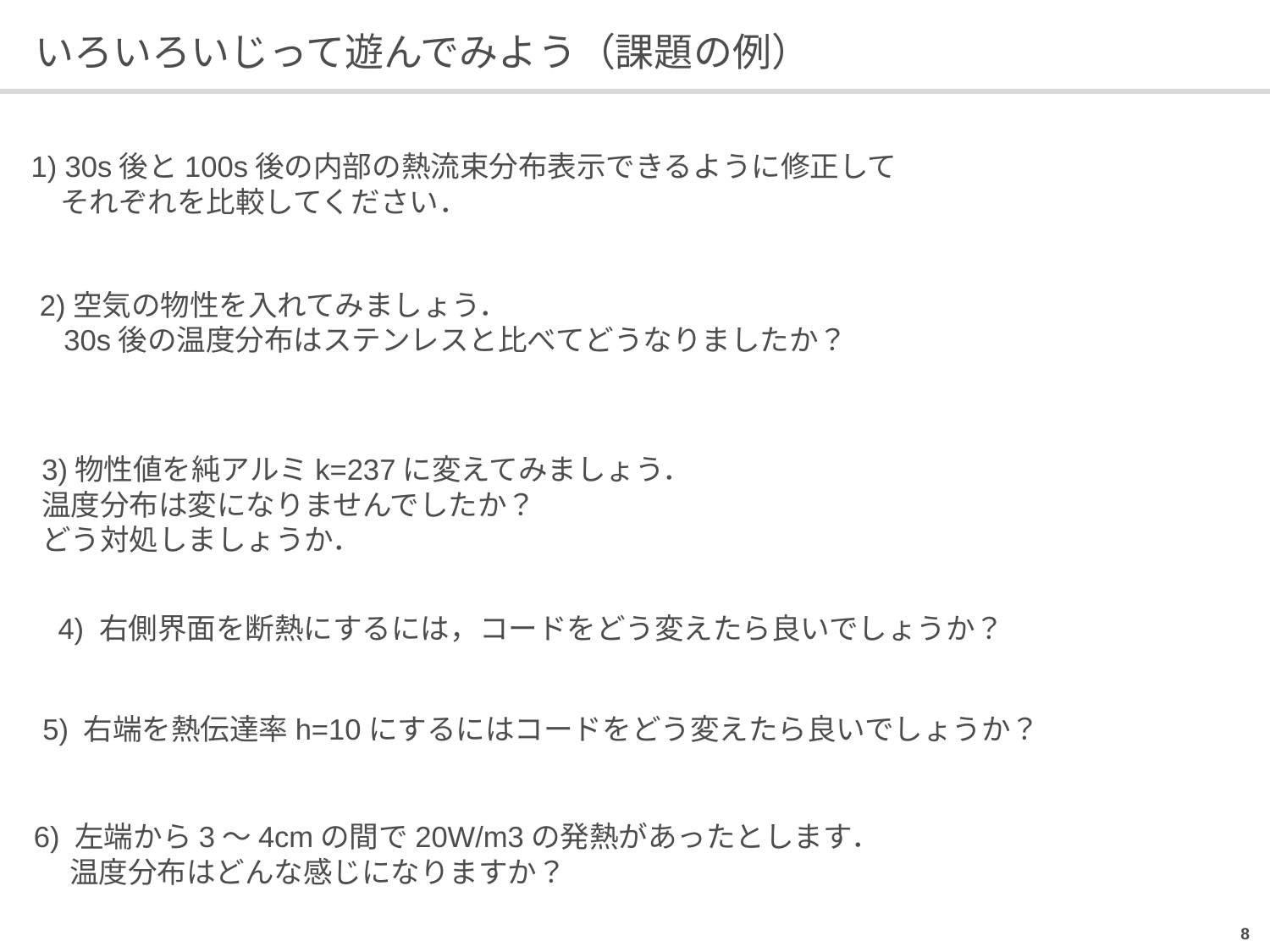

# いろいろいじって遊んでみよう（課題の例）
1) 30s後と100s後の内部の熱流束分布表示できるように修正して
　それぞれを比較してください．
2)空気の物性を入れてみましょう．
   30s後の温度分布はステンレスと比べてどうなりましたか？
3)物性値を純アルミk=237に変えてみましょう．
温度分布は変になりませんでしたか？
どう対処しましょうか．
4) 右側界面を断熱にするには，コードをどう変えたら良いでしょうか？
5) 右端を熱伝達率h=10にするにはコードをどう変えたら良いでしょうか？
6) 左端から3～4cmの間で20W/m3の発熱があったとします．
　 温度分布はどんな感じになりますか？
8